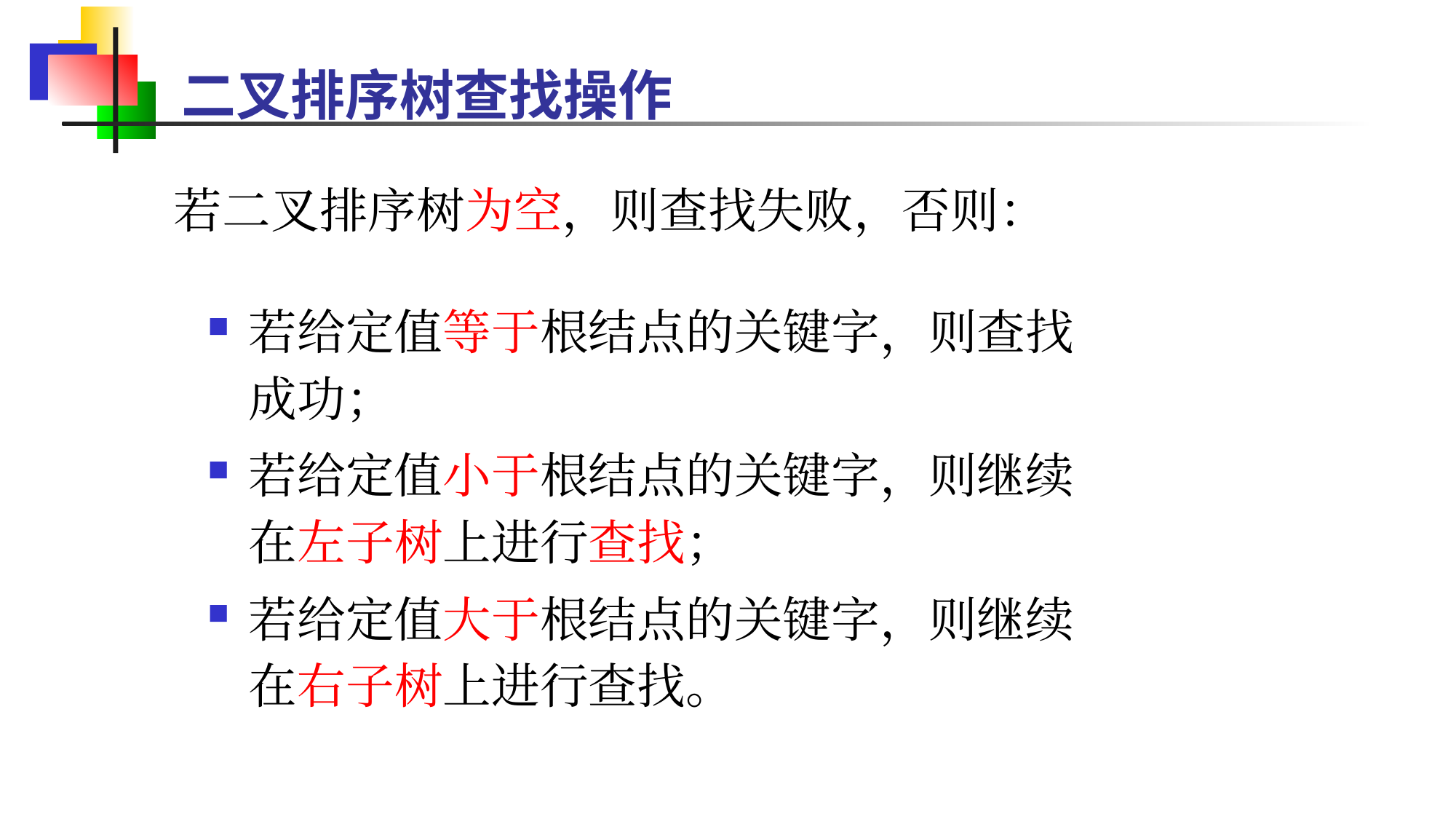

二叉排序树查找操作
若二叉排序树为空，则查找失败，否则：
若给定值等于根结点的关键字，则查找成功；
若给定值小于根结点的关键字，则继续在左子树上进行查找；
若给定值大于根结点的关键字，则继续在右子树上进行查找。